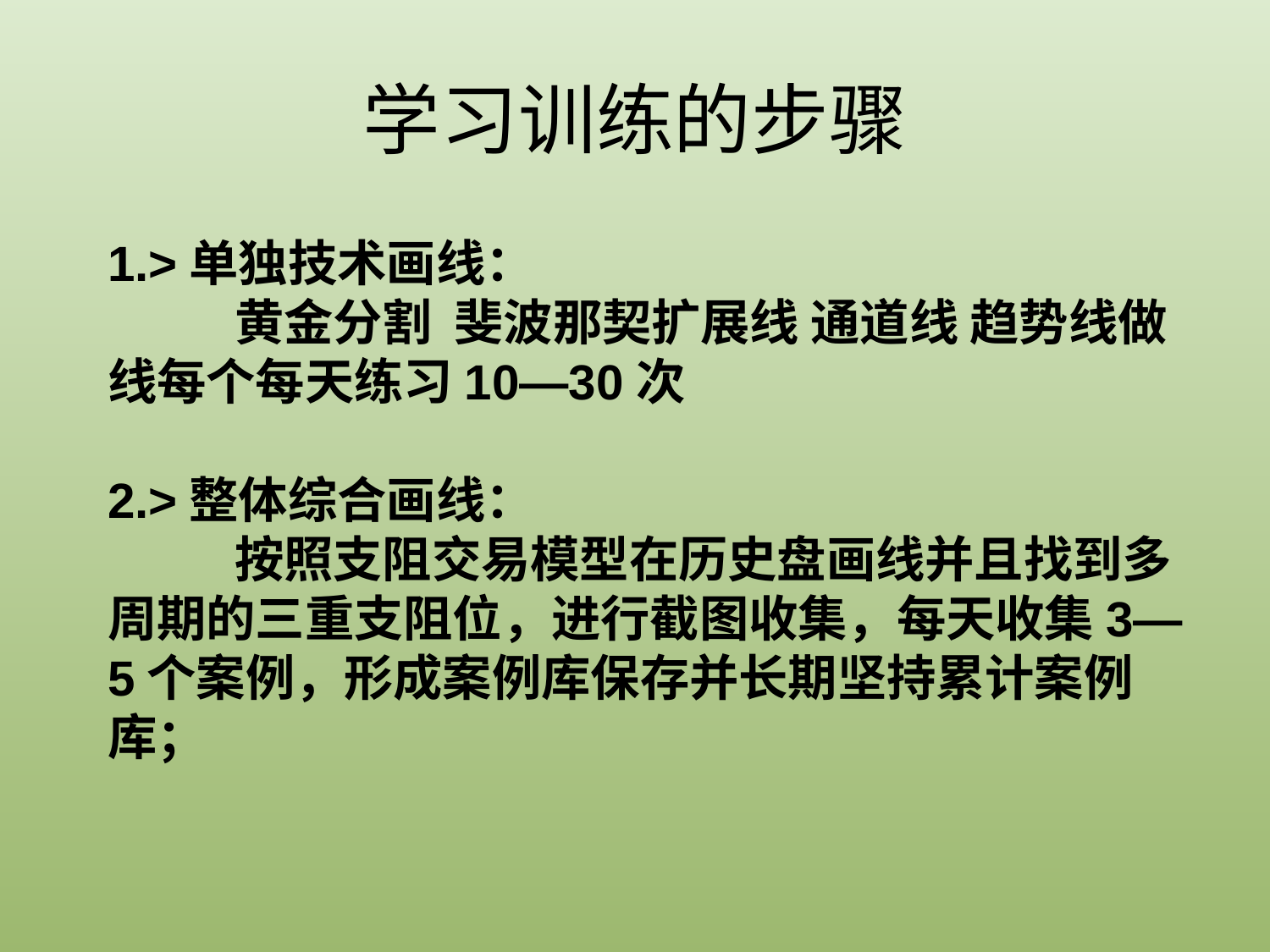

学习训练的步骤
1.>单独技术画线：
	黄金分割  斐波那契扩展线 通道线 趋势线做线每个每天练习10—30次

2.>整体综合画线：
	按照支阻交易模型在历史盘画线并且找到多周期的三重支阻位，进行截图收集，每天收集3—5个案例，形成案例库保存并长期坚持累计案例库；